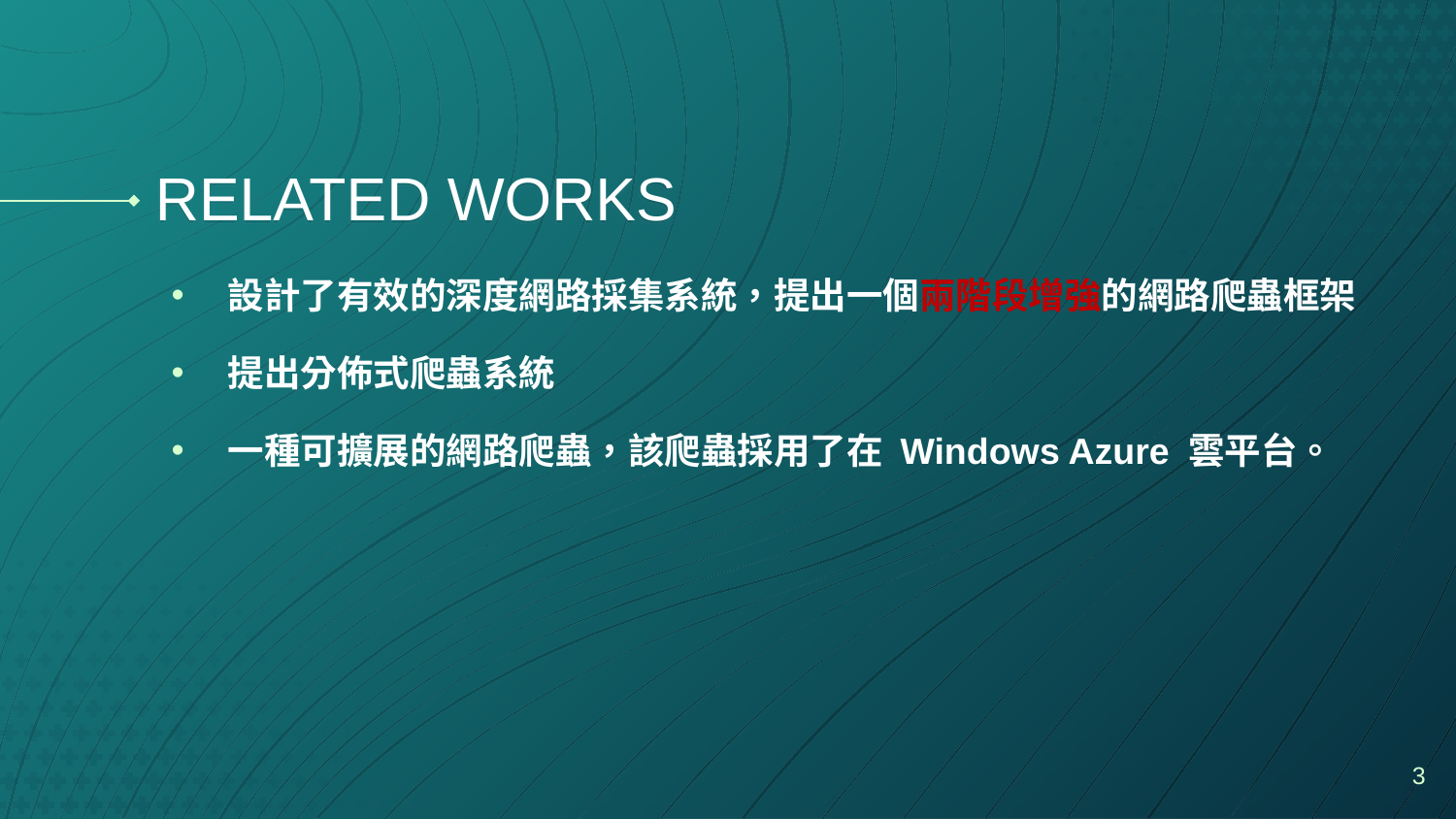

# RELATED WORKS
設計了有效的深度網路採集系統，提出一個兩階段增強的網路爬蟲框架
提出分佈式爬蟲系統
一種可擴展的網路爬蟲，該爬蟲採用了在 Windows Azure 雲平台。
3